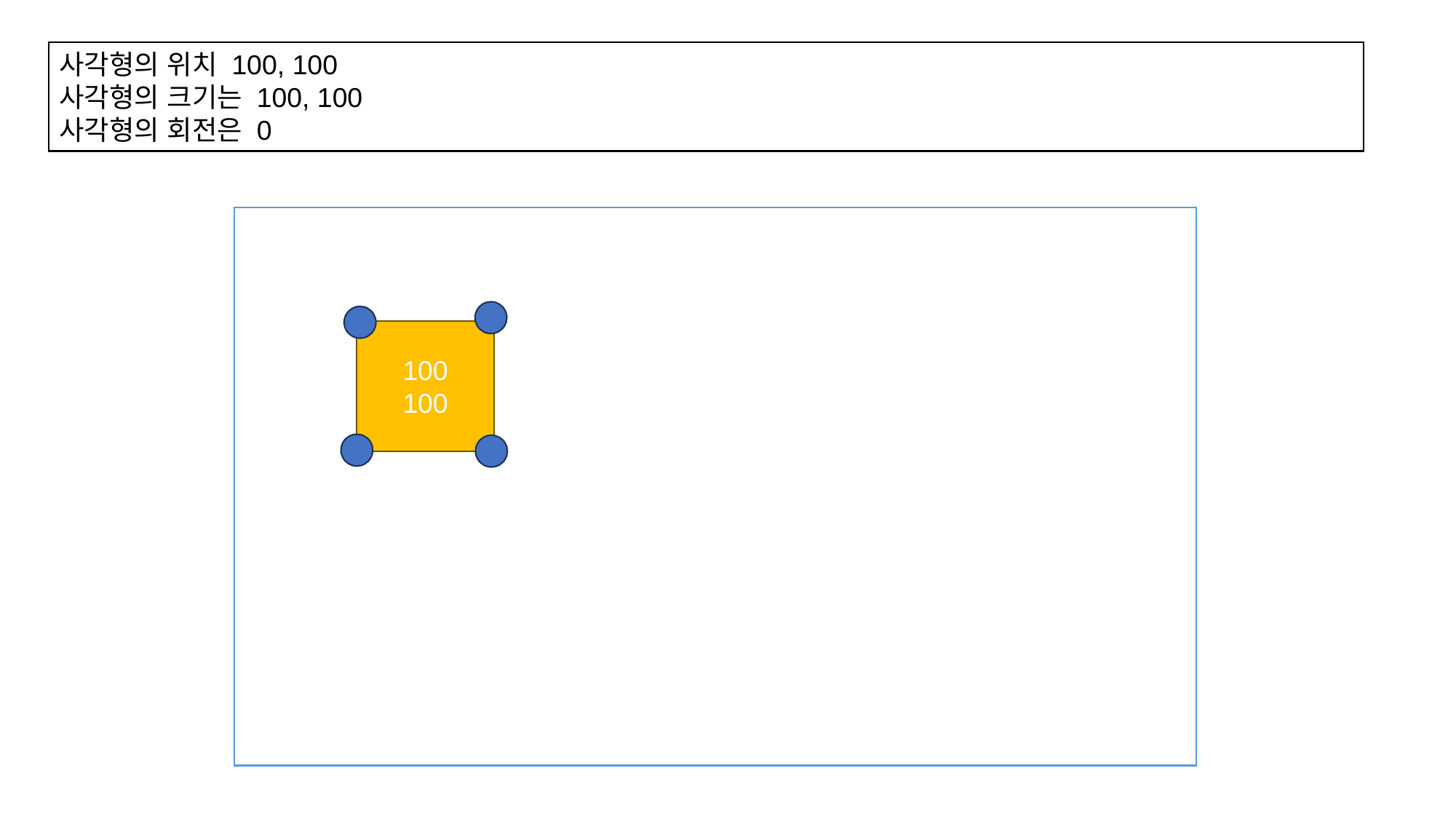

사각형의 위치 100, 100
사각형의 크기는 100, 100
사각형의 회전은 0

100
100